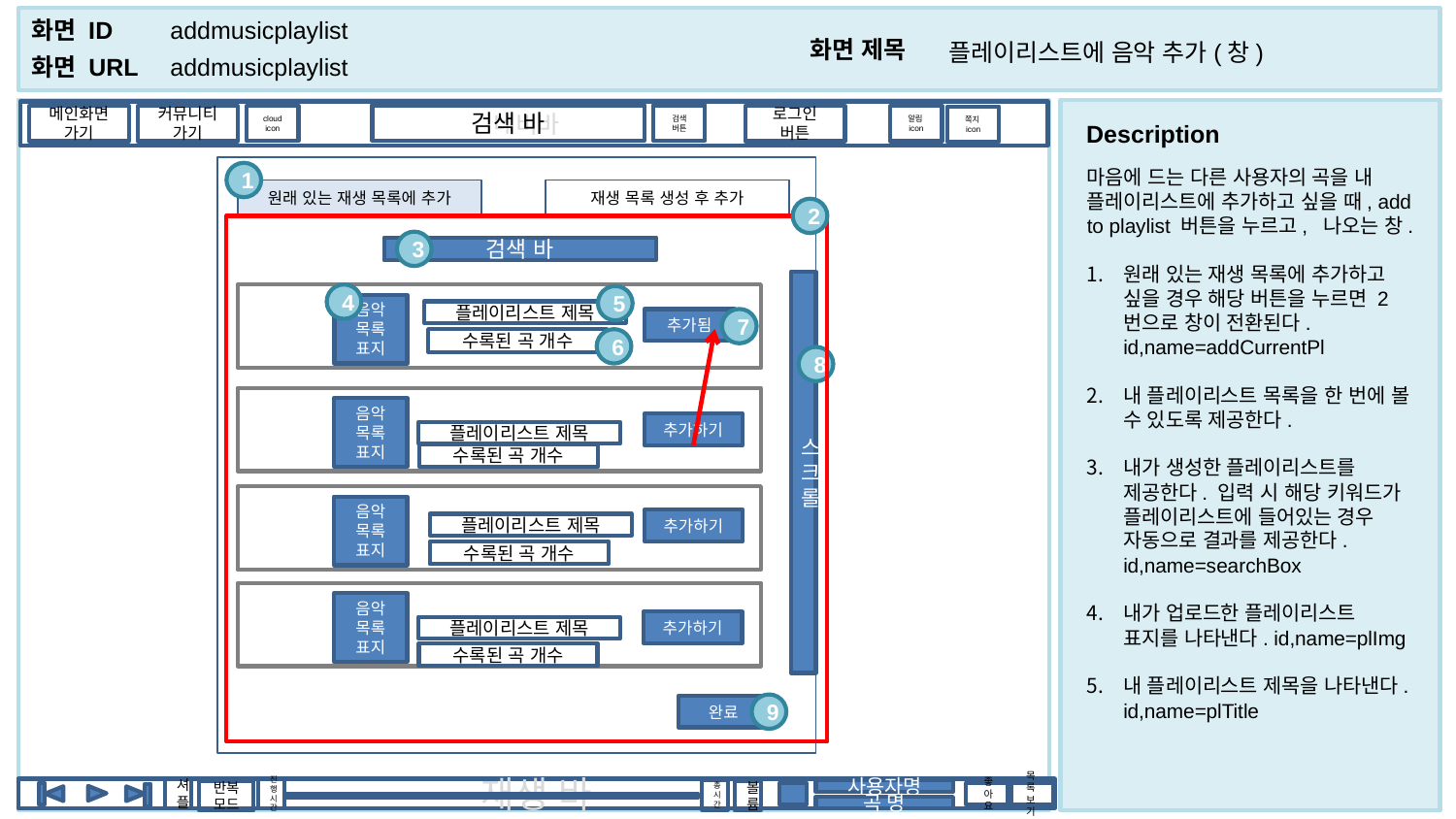

addmusicplaylist
플레이리스트에 음악 추가(창)
addmusicplaylist
      네비바
검색 바
검색
버튼
cloud
icon
메인화면
가기
커뮤니티가기
로그인
버튼
알림icon
쪽지icon
마음에 드는 다른 사용자의 곡을 내 플레이리스트에 추가하고 싶을 때, add to playlist 버튼을 누르고,  나오는 창.

원래 있는 재생 목록에 추가하고 싶을 경우 해당 버튼을 누르면 2번으로 창이 전환된다. id,name=addCurrentPl

내 플레이리스트 목록을 한 번에 볼 수 있도록 제공한다.

내가 생성한 플레이리스트를 제공한다. 입력 시 해당 키워드가 플레이리스트에 들어있는 경우 자동으로 결과를 제공한다. id,name=searchBox

내가 업로드한 플레이리스트 표지를 나타낸다. id,name=plImg

내 플레이리스트 제목을 나타낸다. id,name=plTitle

1
원래 있는 재생 목록에 추가
재생 목록 생성 후 추가
2

3
검색 바
스크롤

음악목록표지
플레이리스트 제목
4
5
7
추가됨
수록된 곡 개수
6
8

음악목록표지
추가하기
플레이리스트 제목
수록된 곡 개수

음악목록표지
추가하기
플레이리스트 제목
수록된 곡 개수

음악목록표지
추가하기
플레이리스트 제목
수록된 곡 개수
9
완료
셔플
진행시간
재생 바
총시간
사용자명
볼륨
반복 모드

좋아요
목록
보기

곡 명